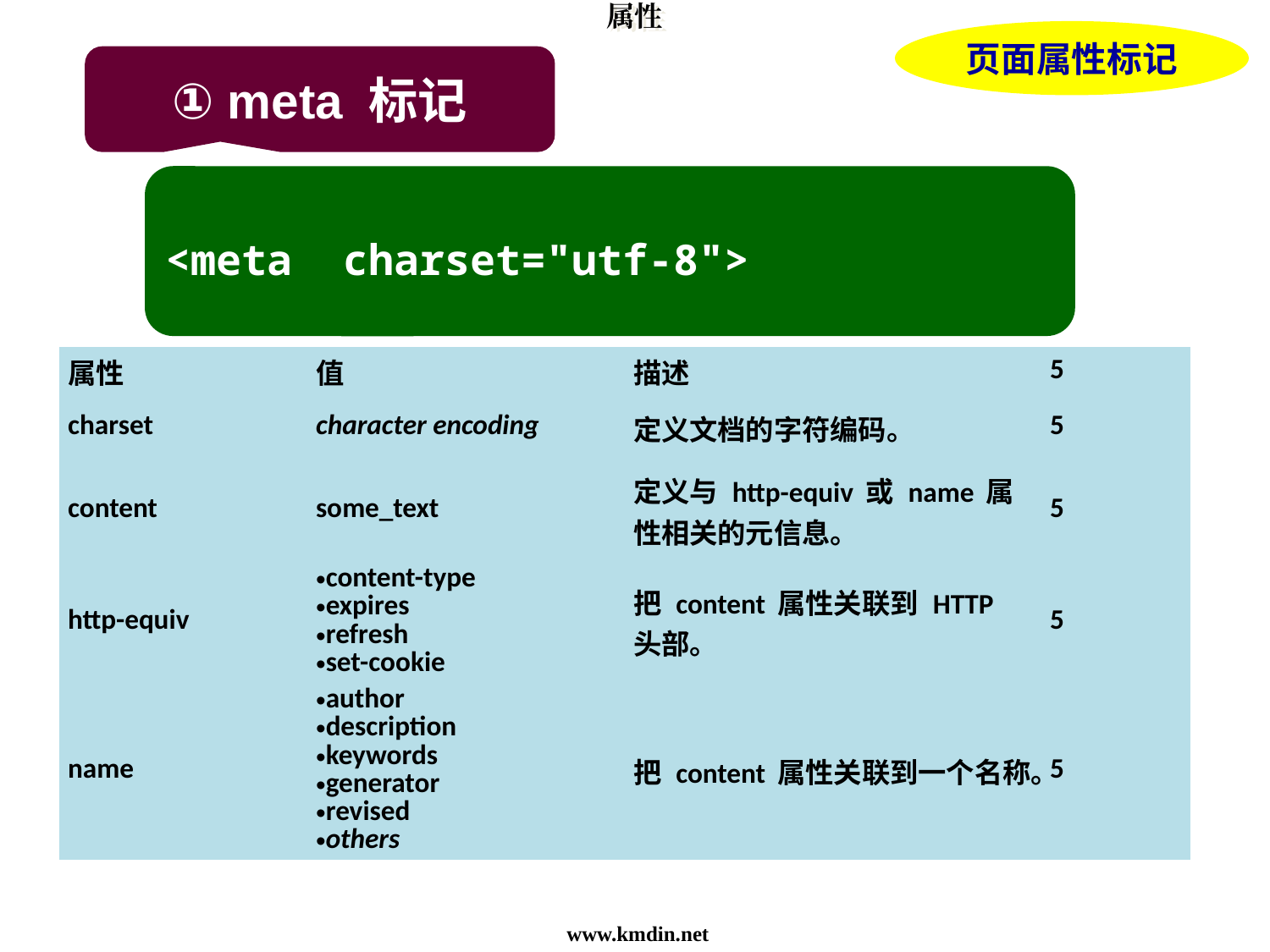

22
属性

页面属性标记
① meta 标记
<meta  charset="utf-8">
| 属性 | 值 | 描述 | 5 |
| --- | --- | --- | --- |
| charset | character encoding | 定义文档的字符编码。 | 5 |
| content | some\_text | 定义与 http-equiv 或 name 属性相关的元信息。 | 5 |
| http-equiv | content-type expires refresh set-cookie | 把 content 属性关联到 HTTP 头部。 | 5 |
| name | author description keywords generator revised others | 把 content 属性关联到一个名称。 | 5 |